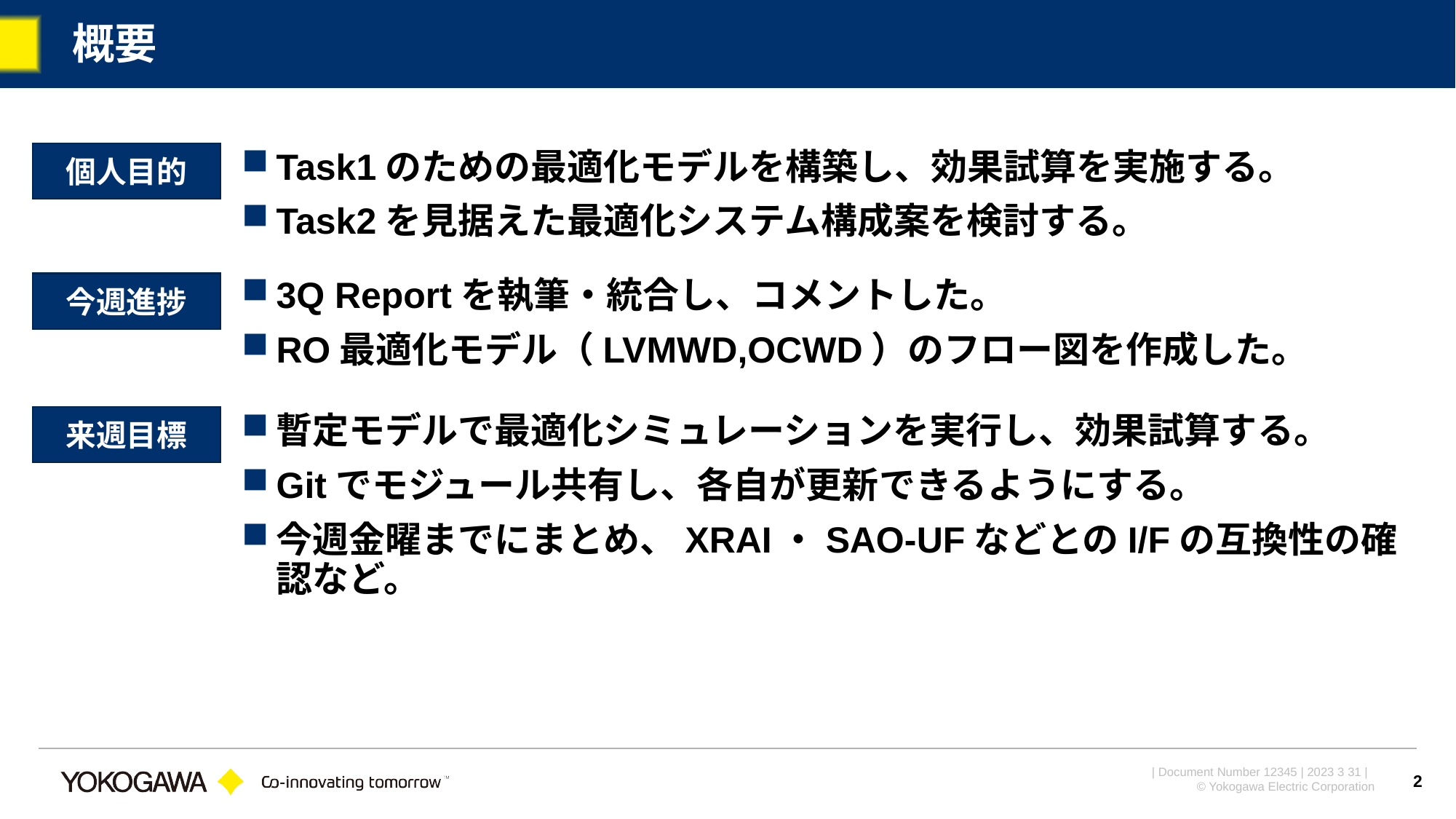

# 概要
個人目的
Task1のための最適化モデルを構築し、効果試算を実施する。
Task2を見据えた最適化システム構成案を検討する。
3Q Reportを執筆・統合し、コメントした。
RO最適化モデル（LVMWD,OCWD）のフロー図を作成した。
今週進捗
来週目標
暫定モデルで最適化シミュレーションを実行し、効果試算する。
Gitでモジュール共有し、各自が更新できるようにする。
今週金曜までにまとめ、XRAI・SAO-UFなどとのI/Fの互換性の確認など。
2